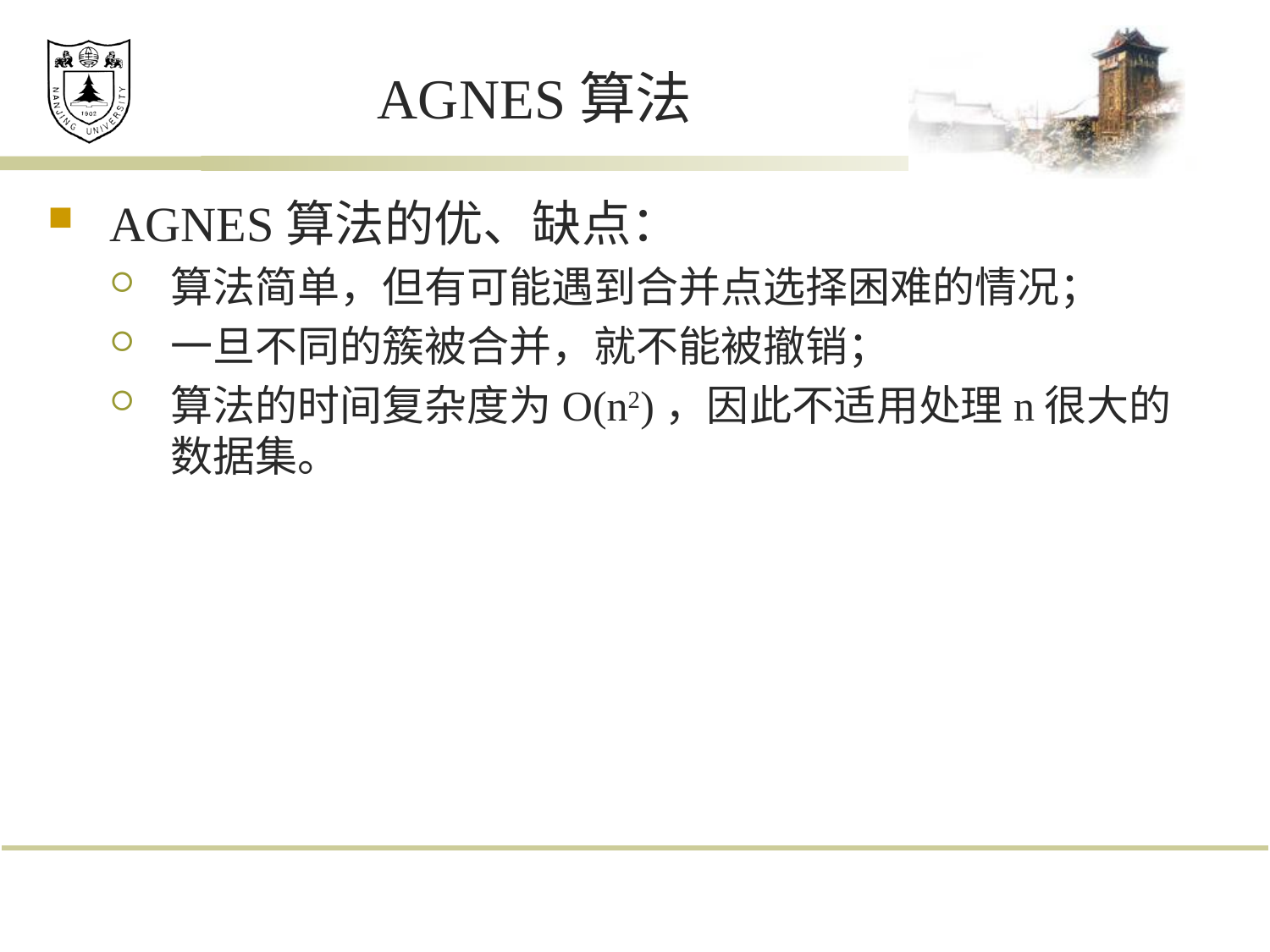

# AGNES算法
AGNES算法的优、缺点：
算法简单，但有可能遇到合并点选择困难的情况；
一旦不同的簇被合并，就不能被撤销；
算法的时间复杂度为O(n2)，因此不适用处理n很大的数据集。